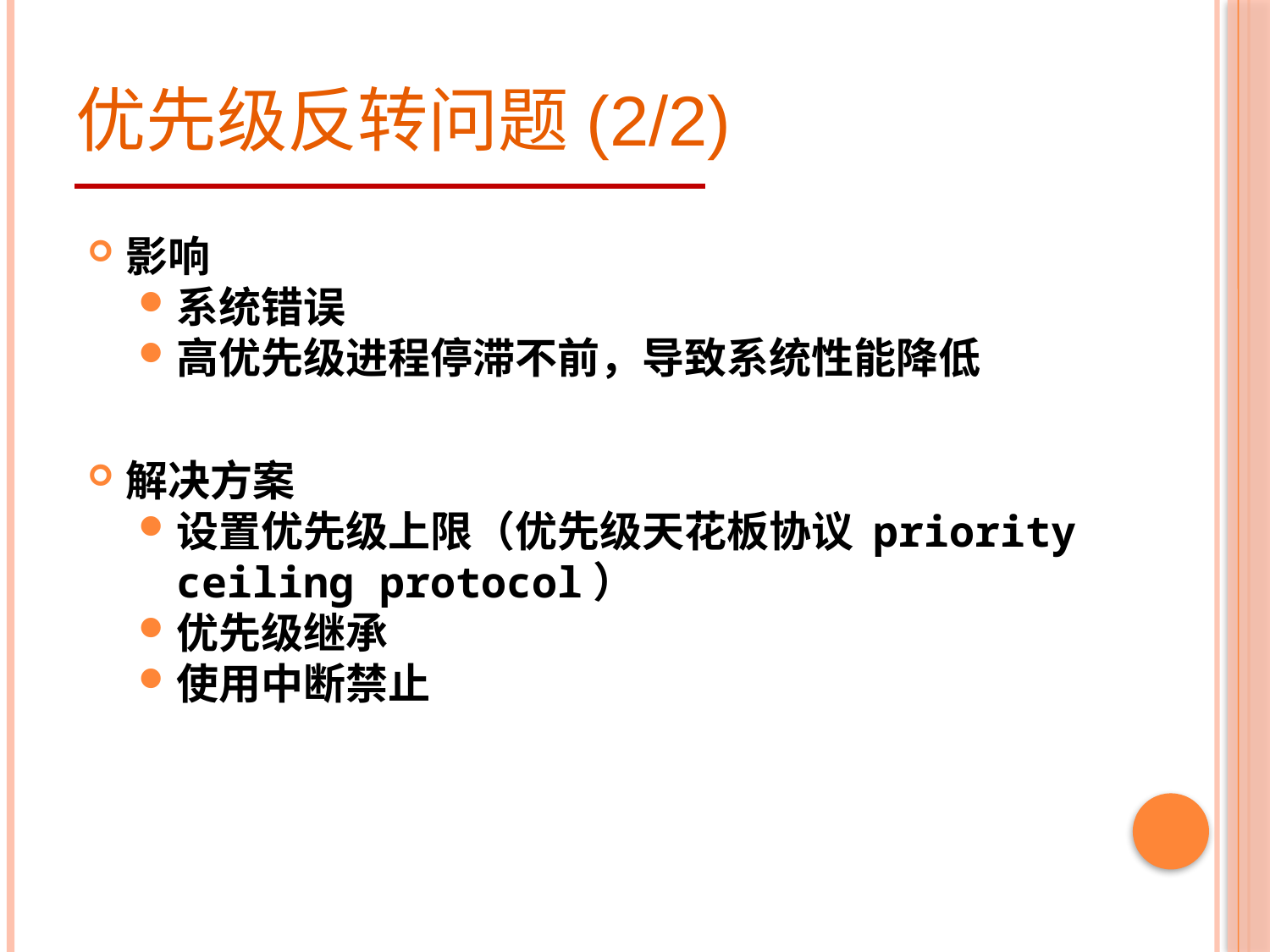

# 优先级反转问题(2/2)
影响
系统错误
高优先级进程停滞不前，导致系统性能降低

解决方案
设置优先级上限（优先级天花板协议 priority ceiling protocol）
优先级继承
使用中断禁止